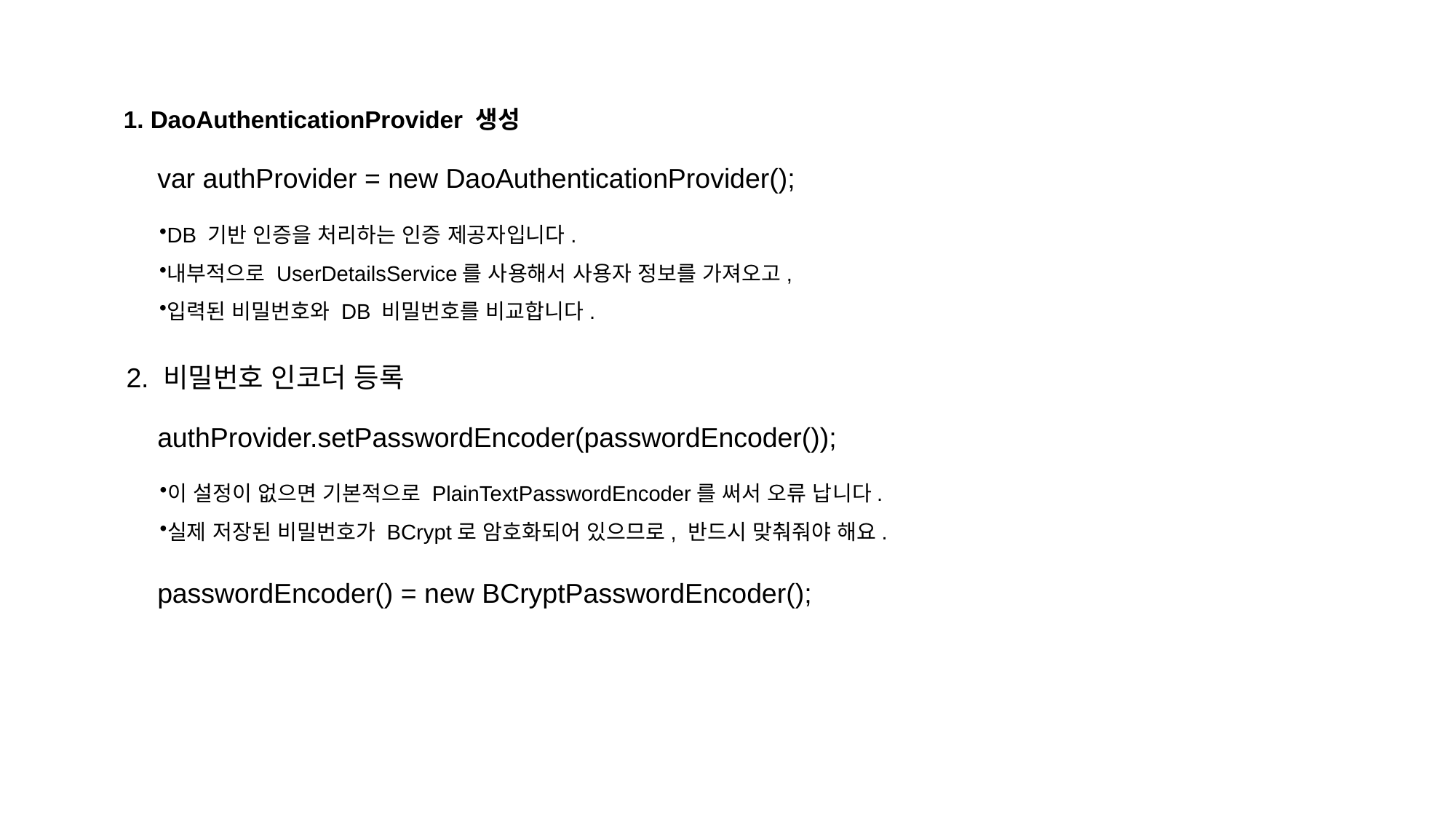

1. DaoAuthenticationProvider 생성
var authProvider = new DaoAuthenticationProvider();
DB 기반 인증을 처리하는 인증 제공자입니다.
내부적으로 UserDetailsService를 사용해서 사용자 정보를 가져오고,
입력된 비밀번호와 DB 비밀번호를 비교합니다.
2. 비밀번호 인코더 등록
authProvider.setPasswordEncoder(passwordEncoder());
이 설정이 없으면 기본적으로 PlainTextPasswordEncoder를 써서 오류 납니다.
실제 저장된 비밀번호가 BCrypt로 암호화되어 있으므로, 반드시 맞춰줘야 해요.
passwordEncoder() = new BCryptPasswordEncoder();